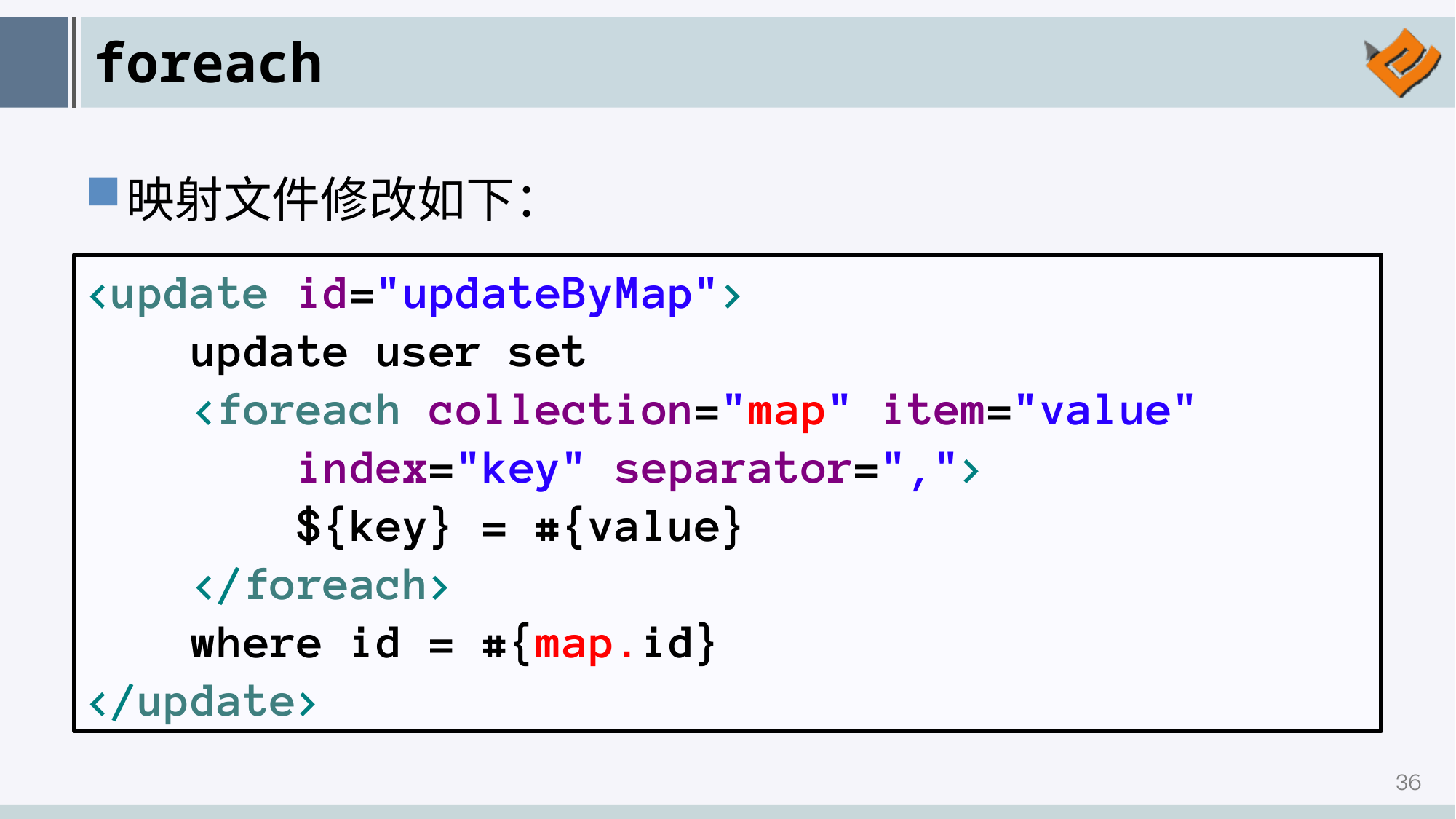

# foreach
映射文件修改如下：
<update id="updateByMap">
    update user set
    <foreach collection="map" item="value"
        index="key" separator=",">
        ${key} = #{value}
    </foreach>
    where id = #{map.id}
</update>